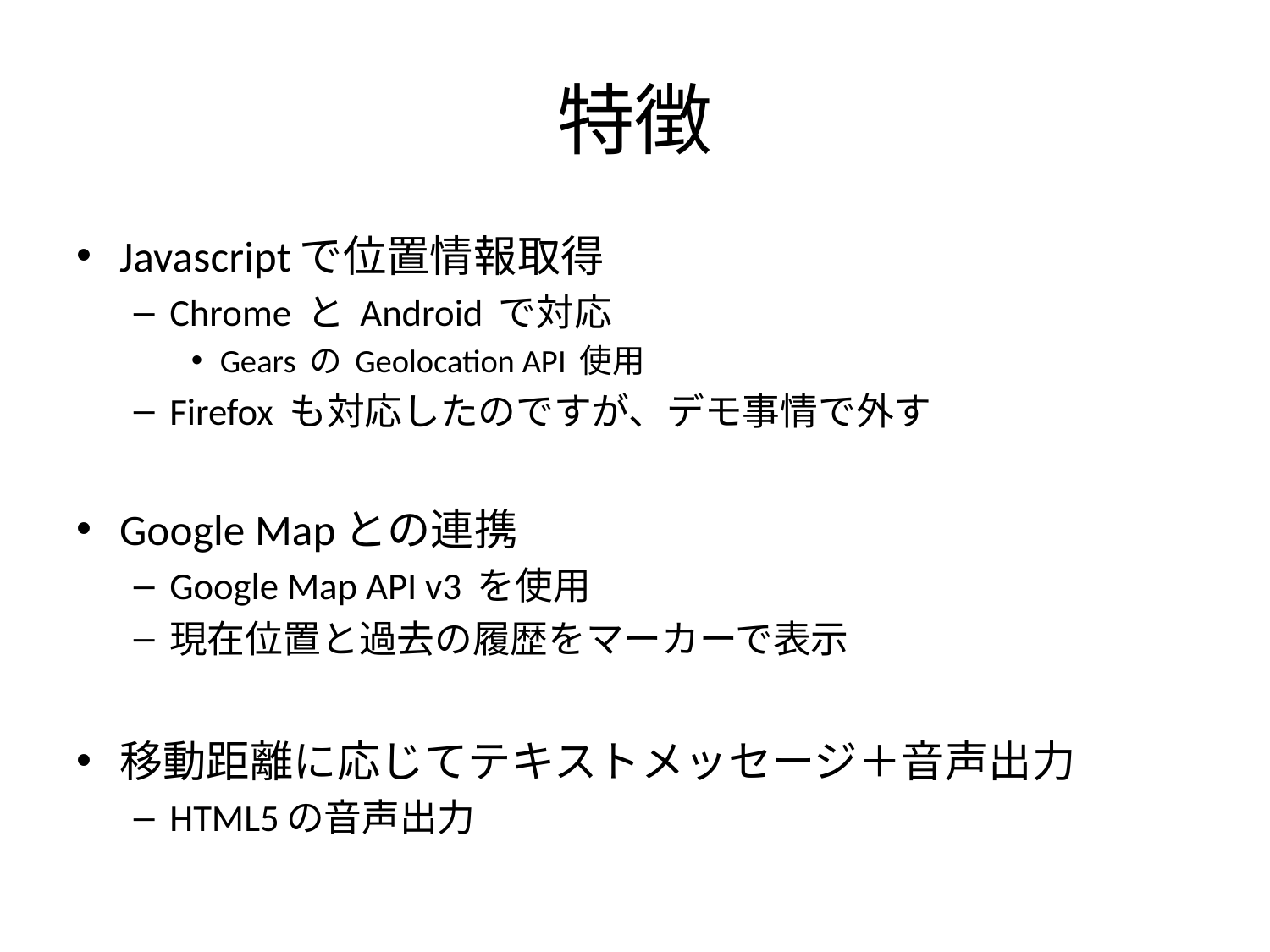

# 特徴
Javascriptで位置情報取得
Chrome と Android で対応
Gears の Geolocation API 使用
Firefox も対応したのですが、デモ事情で外す

Google Mapとの連携
Google Map API v3 を使用
現在位置と過去の履歴をマーカーで表示

移動距離に応じてテキストメッセージ＋音声出力
HTML5の音声出力